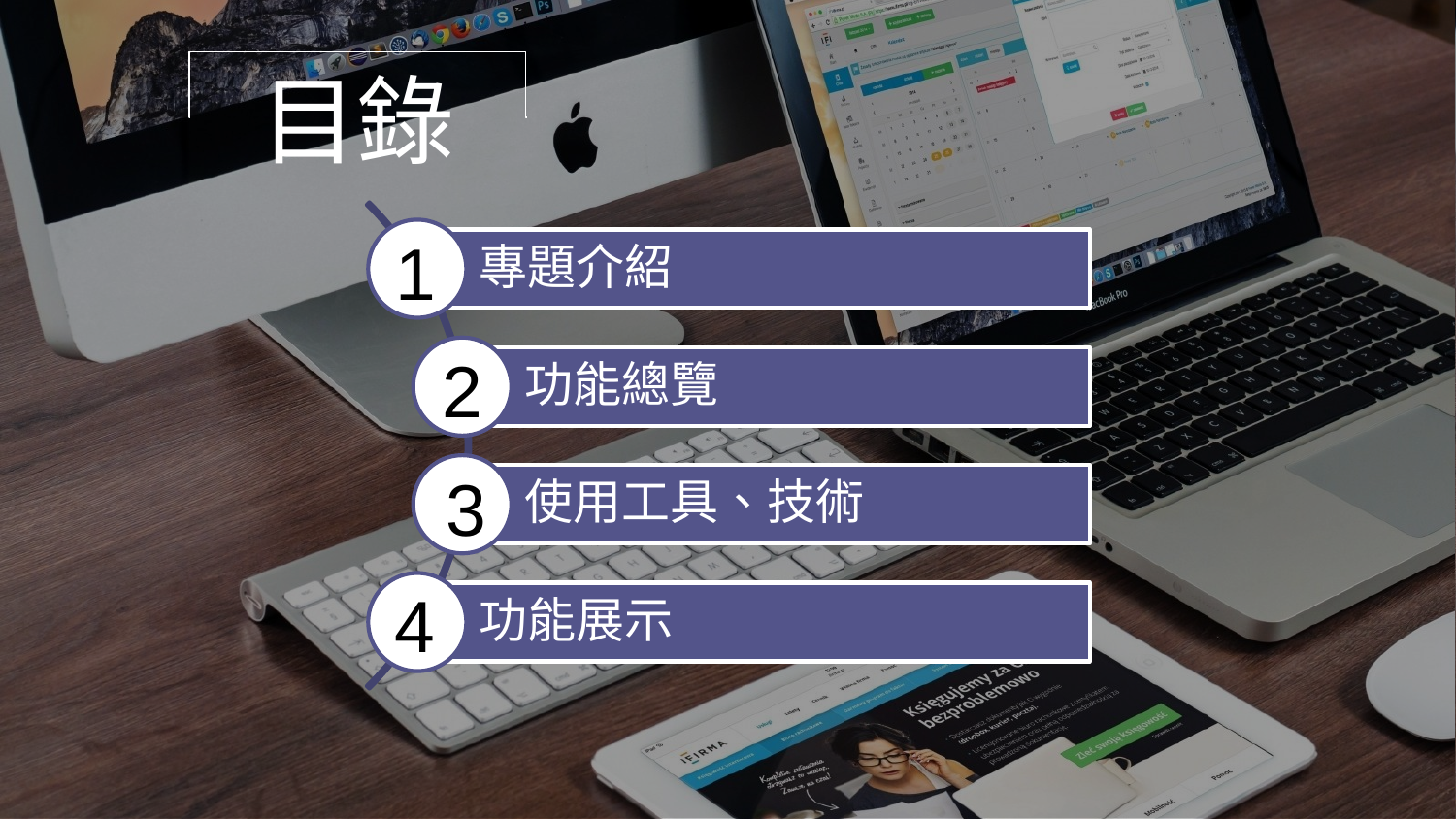

目錄
專題介紹
功能總覽
使用工具、技術
功能展示
1
2
3
4